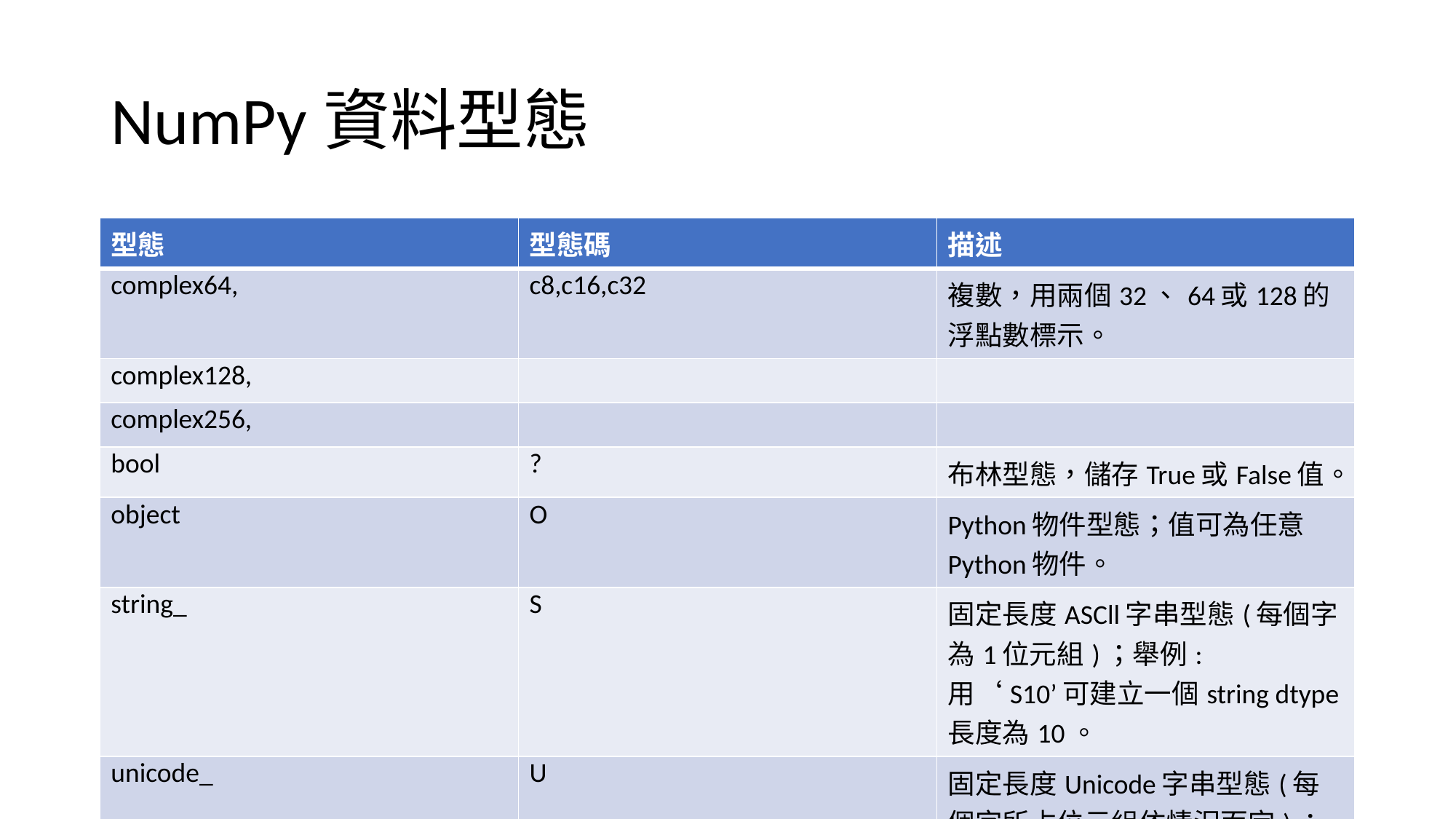

# NumPy資料型態
| 型態 | 型態碼 | 描述 |
| --- | --- | --- |
| complex64, | c8,c16,c32 | 複數，用兩個32、64或128的浮點數標示。 |
| complex128, |  |  |
| complex256, |  |  |
| bool | ? | 布林型態，儲存True或False值。 |
| object | O | Python物件型態；值可為任意Python物件。 |
| string\_ | S | 固定長度ASCll字串型態(每個字為1位元組)；舉例:用‘S10’可建立一個string dtype長度為10。 |
| unicode\_ | U | 固定長度Unicode字串型態(每個字所占位元組依情況而定)；用法和 string\_ 一樣(如:‘S10’)。 |